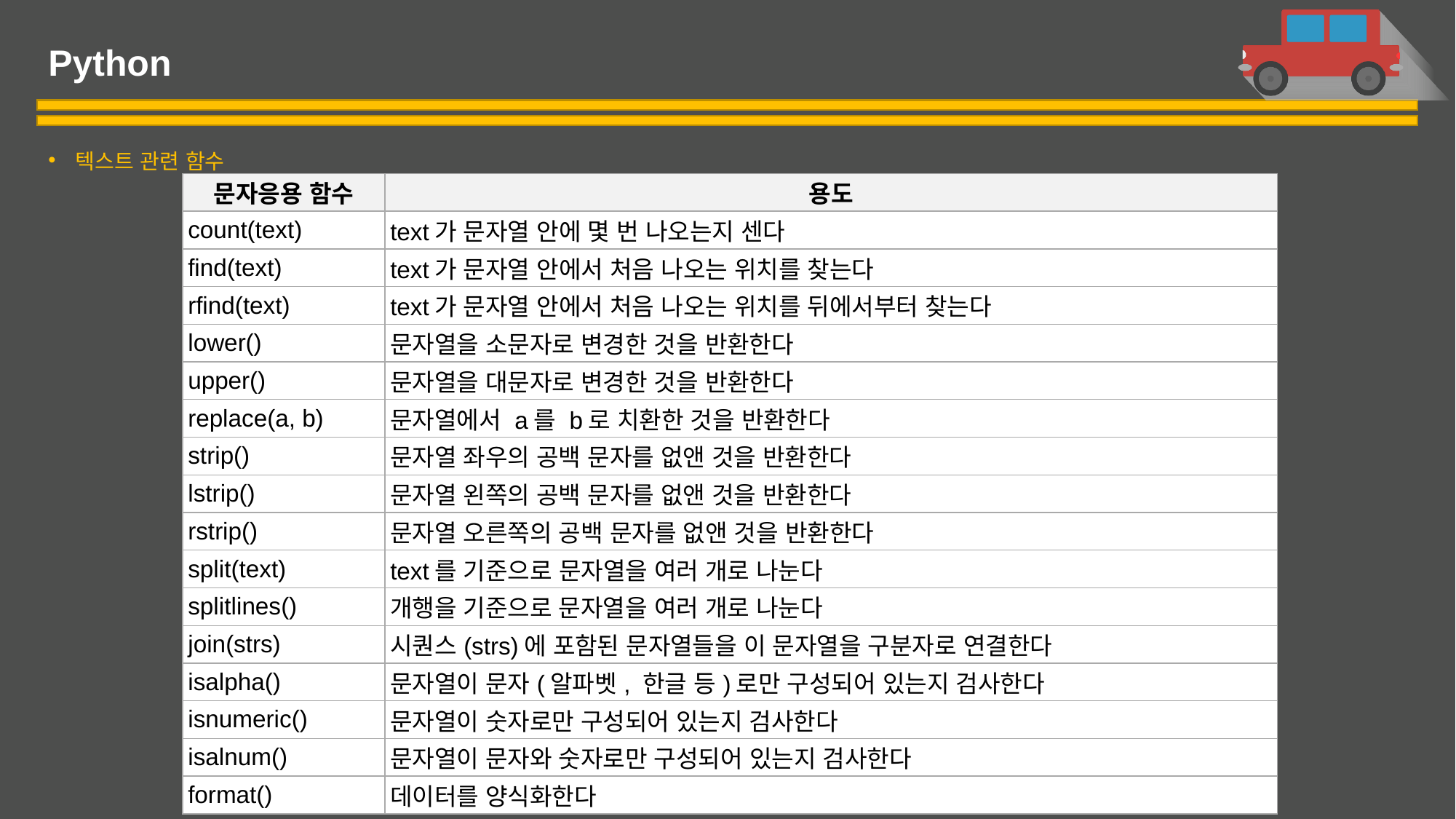

# Python
텍스트 관련 함수
| 문자응용 함수 | 용도 |
| --- | --- |
| count(text) | text가 문자열 안에 몇 번 나오는지 센다 |
| find(text) | text가 문자열 안에서 처음 나오는 위치를 찾는다 |
| rfind(text) | text가 문자열 안에서 처음 나오는 위치를 뒤에서부터 찾는다 |
| lower() | 문자열을 소문자로 변경한 것을 반환한다 |
| upper() | 문자열을 대문자로 변경한 것을 반환한다 |
| replace(a, b) | 문자열에서 a를 b로 치환한 것을 반환한다 |
| strip() | 문자열 좌우의 공백 문자를 없앤 것을 반환한다 |
| lstrip() | 문자열 왼쪽의 공백 문자를 없앤 것을 반환한다 |
| rstrip() | 문자열 오른쪽의 공백 문자를 없앤 것을 반환한다 |
| split(text) | text를 기준으로 문자열을 여러 개로 나눈다 |
| splitlines() | 개행을 기준으로 문자열을 여러 개로 나눈다 |
| join(strs) | 시퀀스(strs)에 포함된 문자열들을 이 문자열을 구분자로 연결한다 |
| isalpha() | 문자열이 문자(알파벳, 한글 등)로만 구성되어 있는지 검사한다 |
| isnumeric() | 문자열이 숫자로만 구성되어 있는지 검사한다 |
| isalnum() | 문자열이 문자와 숫자로만 구성되어 있는지 검사한다 |
| format() | 데이터를 양식화한다 |